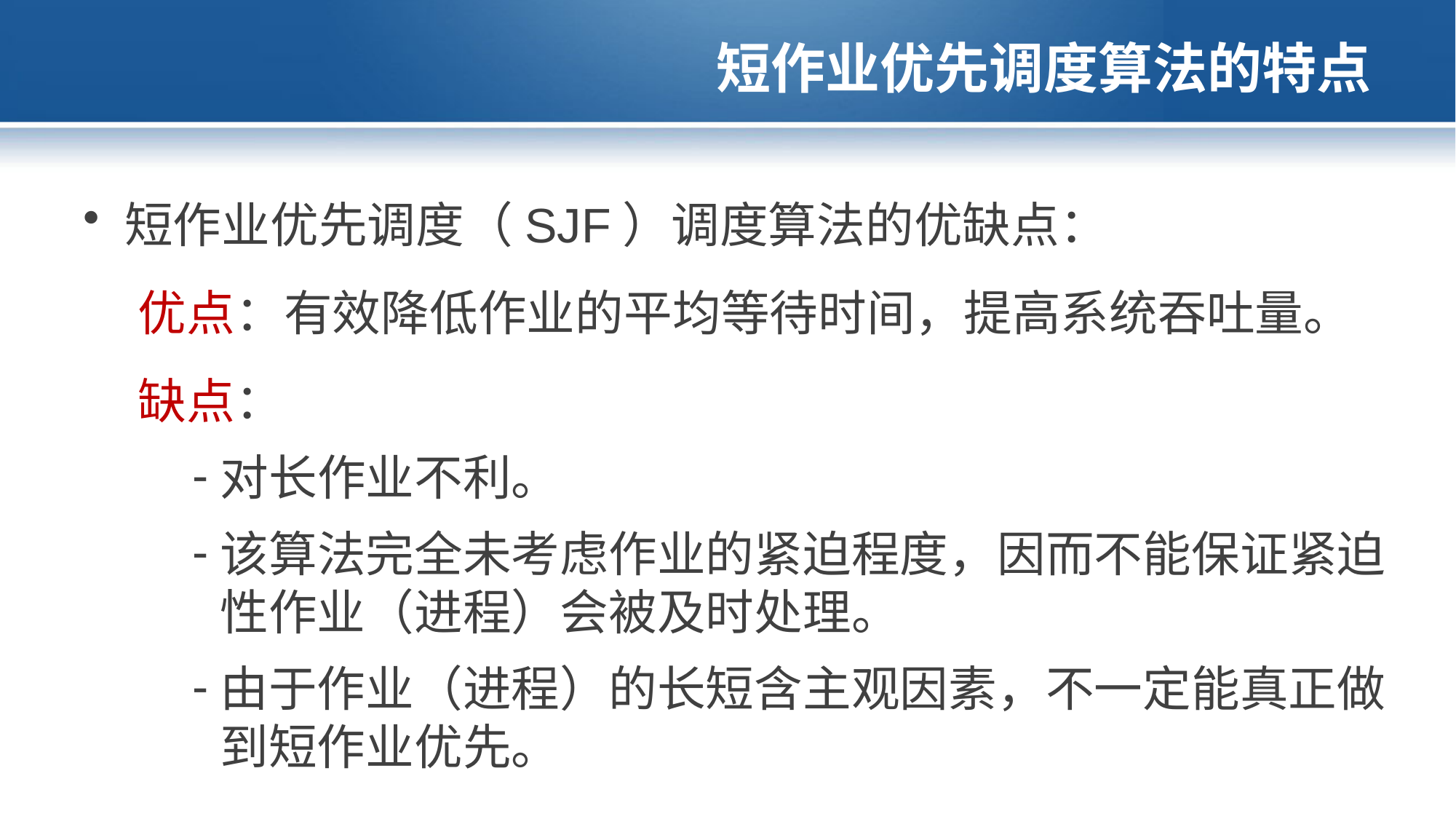

# 短作业优先调度算法的特点
短作业优先调度（SJF）调度算法的优缺点：
优点：有效降低作业的平均等待时间，提高系统吞吐量。
缺点：
对长作业不利。
该算法完全未考虑作业的紧迫程度，因而不能保证紧迫性作业（进程）会被及时处理。
由于作业（进程）的长短含主观因素，不一定能真正做到短作业优先。